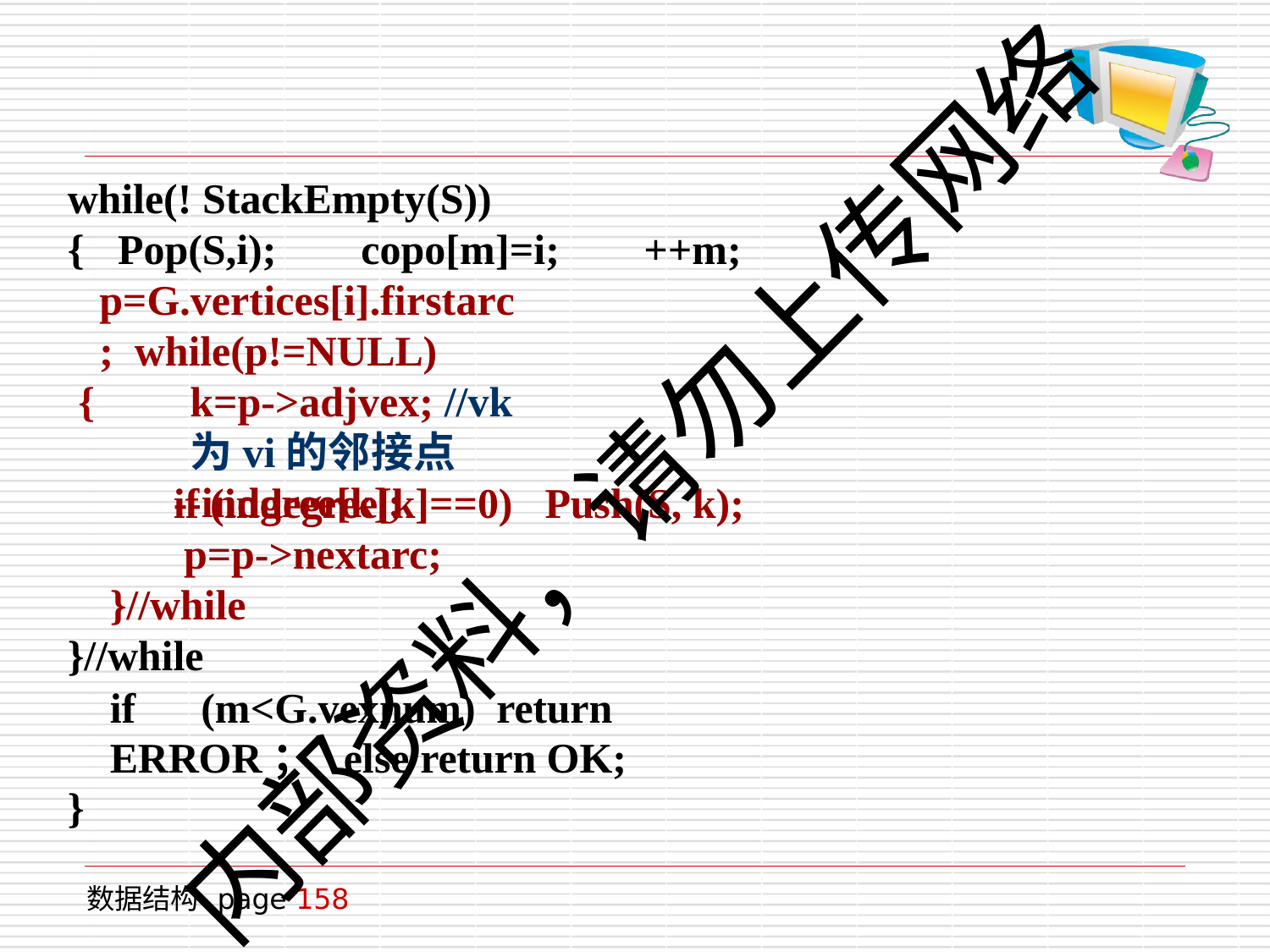

while(! StackEmpty(S))
{	Pop(S,i);	copo[m]=i;	++m;
p=G.vertices[i].firstarc;  while(p!=NULL)
k=p->adjvex; //vk为vi的邻接点
--indgree[k];
{
内部资料，请勿上传网络
if (indegree[k]==0)  p=p->nextarc;
}//while
}//while
Push(S, k);
if	(m<G.vexnum)	return ERROR；  else return OK;
}

数据结构 page 158